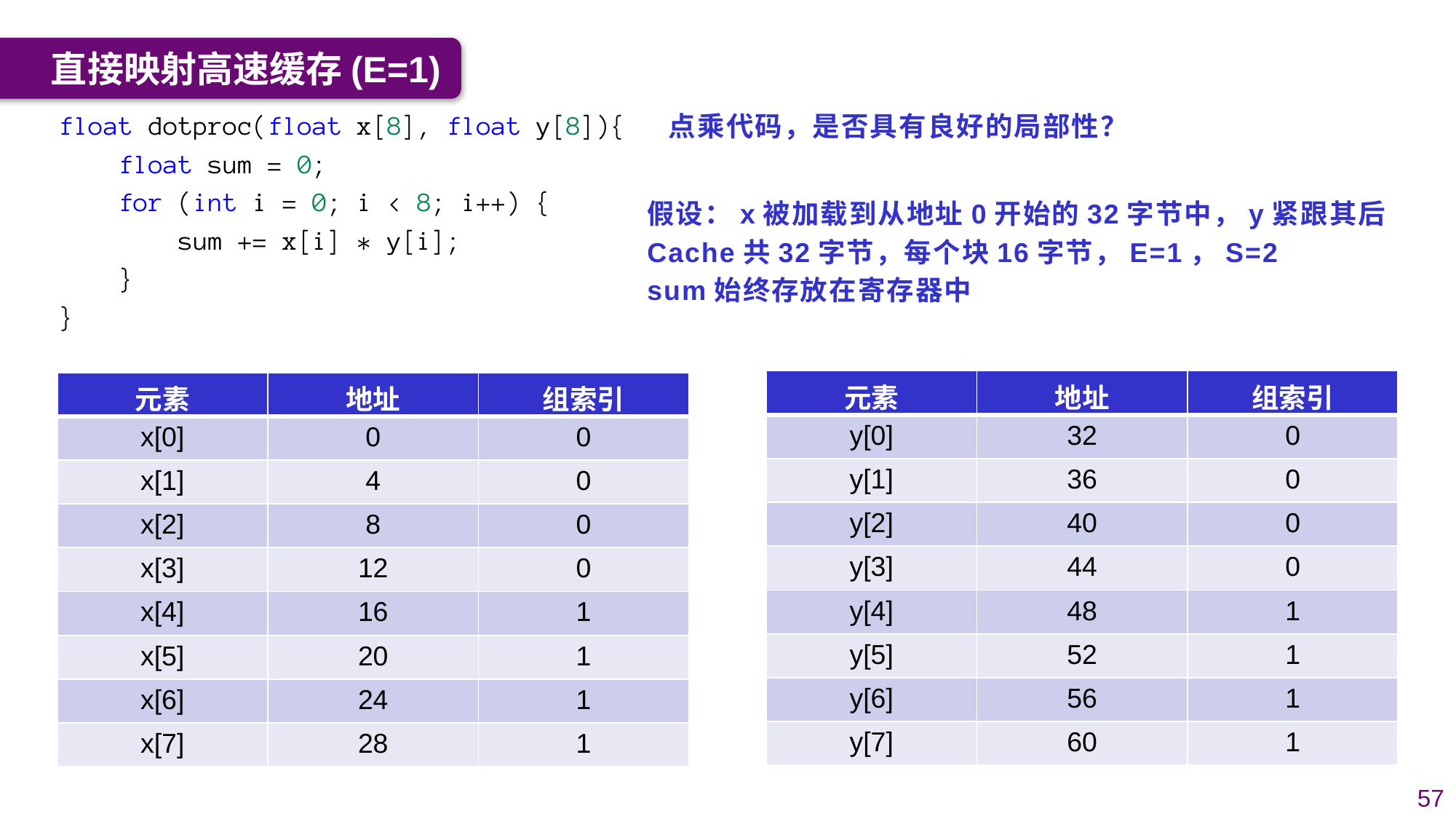

直接映射高速缓存(E=1)
float dotproc(float x[8], float y[8]){
    float sum = 0;
    for (int i = 0; i < 8; i++) {
        sum += x[i] * y[i];
    }
}
点乘代码，是否具有良好的局部性？
假设：x被加载到从地址0开始的32字节中，y紧跟其后
Cache共32字节，每个块16字节，E=1，S=2
sum始终存放在寄存器中
| 元素 | 地址 | 组索引 |
| --- | --- | --- |
| y[0] | 32 | 0 |
| y[1] | 36 | 0 |
| y[2] | 40 | 0 |
| y[3] | 44 | 0 |
| y[4] | 48 | 1 |
| y[5] | 52 | 1 |
| y[6] | 56 | 1 |
| y[7] | 60 | 1 |
| 元素 | 地址 | 组索引 |
| --- | --- | --- |
| x[0] | 0 | 0 |
| x[1] | 4 | 0 |
| x[2] | 8 | 0 |
| x[3] | 12 | 0 |
| x[4] | 16 | 1 |
| x[5] | 20 | 1 |
| x[6] | 24 | 1 |
| x[7] | 28 | 1 |
57